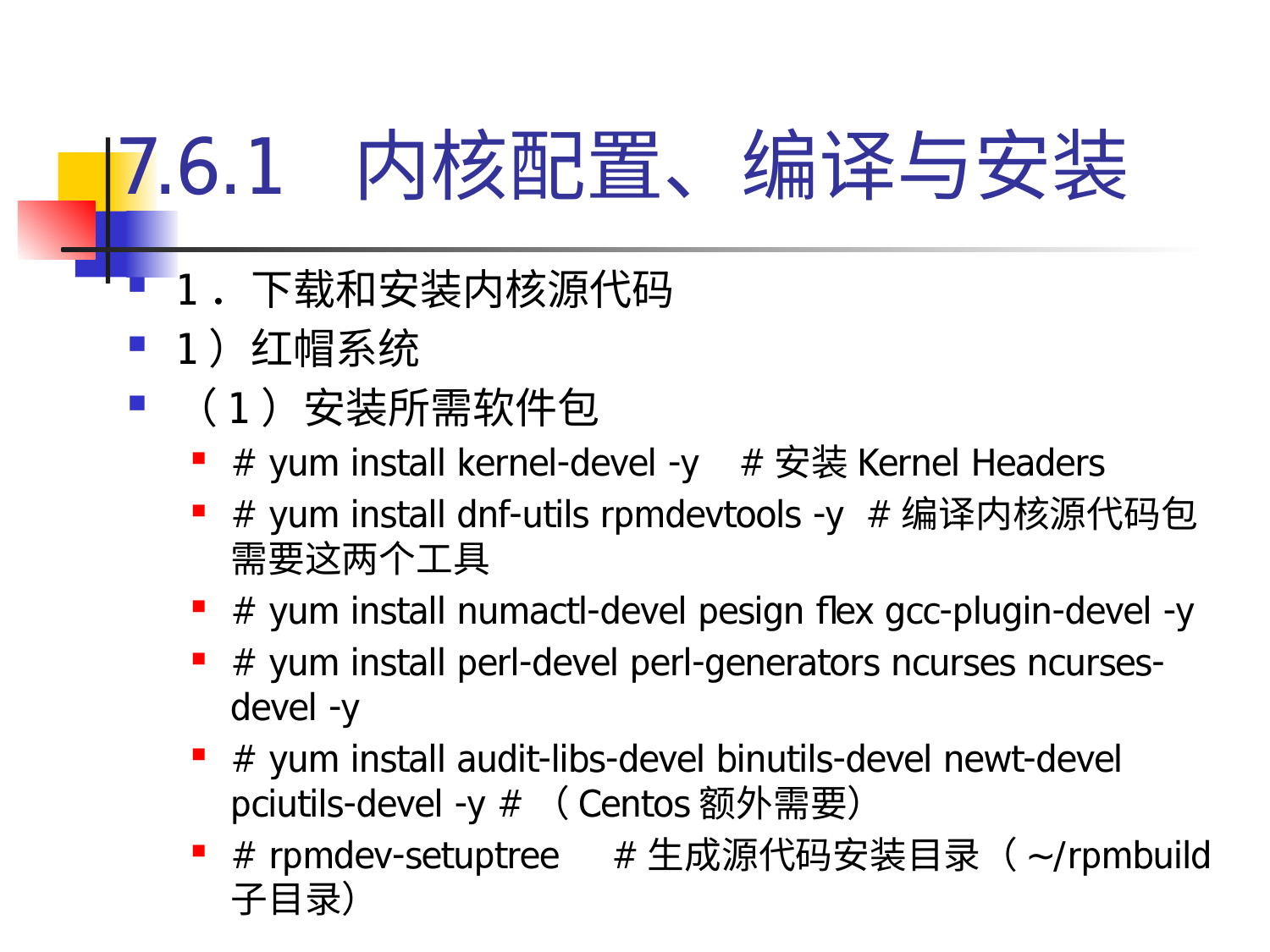

# 7.6.1  内核配置、编译与安装
1．下载和安装内核源代码
1）红帽系统
（1）安装所需软件包
# yum install kernel-devel -y 	#安装Kernel Headers
# yum install dnf-utils rpmdevtools -y 	#编译内核源代码包需要这两个工具
# yum install numactl-devel pesign flex gcc-plugin-devel -y
# yum install perl-devel perl-generators ncurses ncurses-devel -y
# yum install audit-libs-devel binutils-devel newt-devel pciutils-devel -y #（Centos额外需要）
# rpmdev-setuptree 	#生成源代码安装目录（~/rpmbuild子目录）